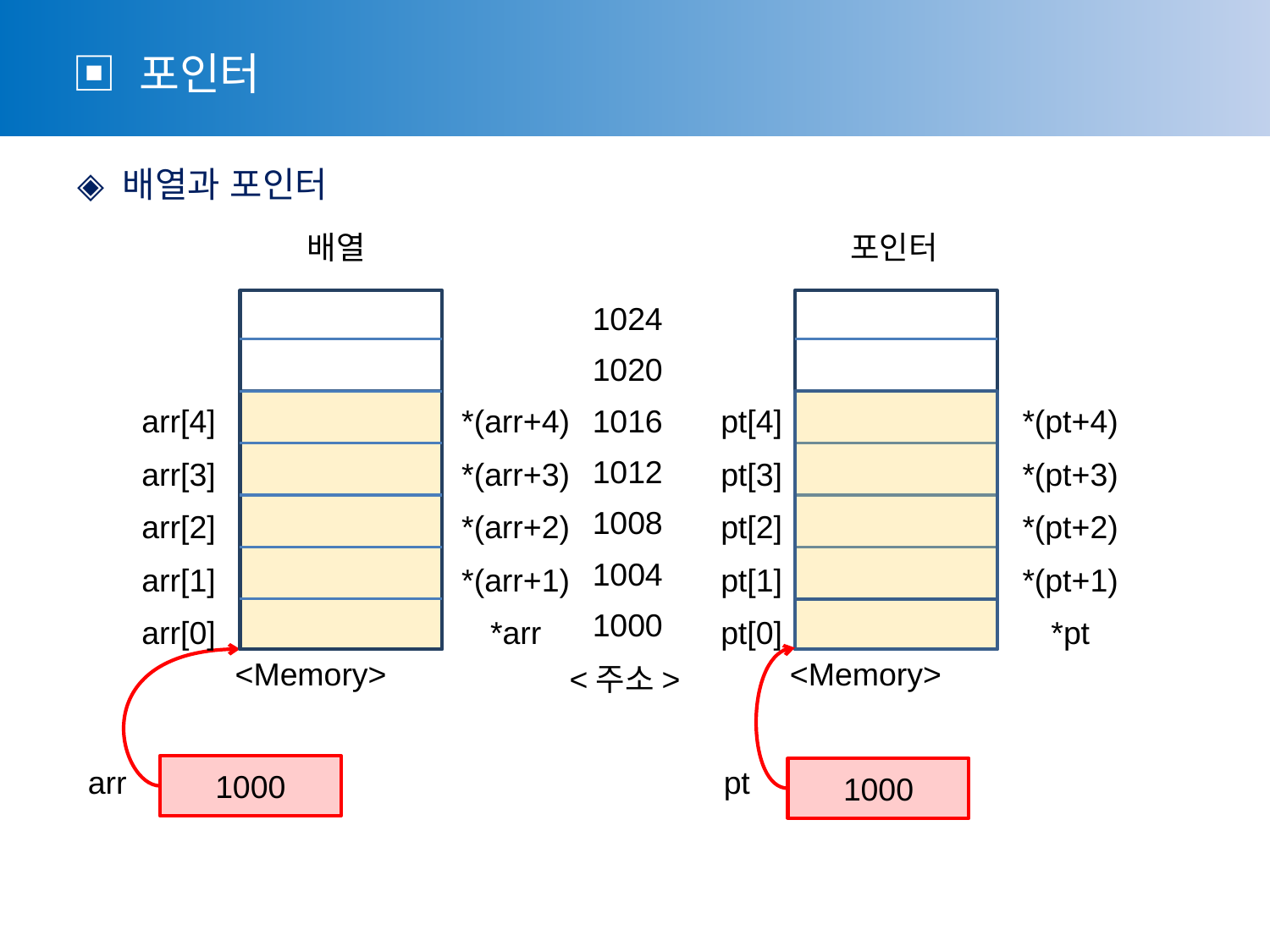

▣ 포인터
 ◈ 배열과 포인터
배열

<Memory>
포인터

<Memory>
1024
1020
1016
1012
1008
1004
1000
<주소>
arr[4]
arr[3]
arr[2]
arr[1]
arr[0]
*(arr+4)
*(arr+3)
*(arr+2)
*(arr+1)
*arr
pt[4]
pt[3]
pt[2]
pt[1]
pt[0]
*(pt+4)
*(pt+3)
*(pt+2)
*(pt+1)
*pt

pt
1000
arr
1000